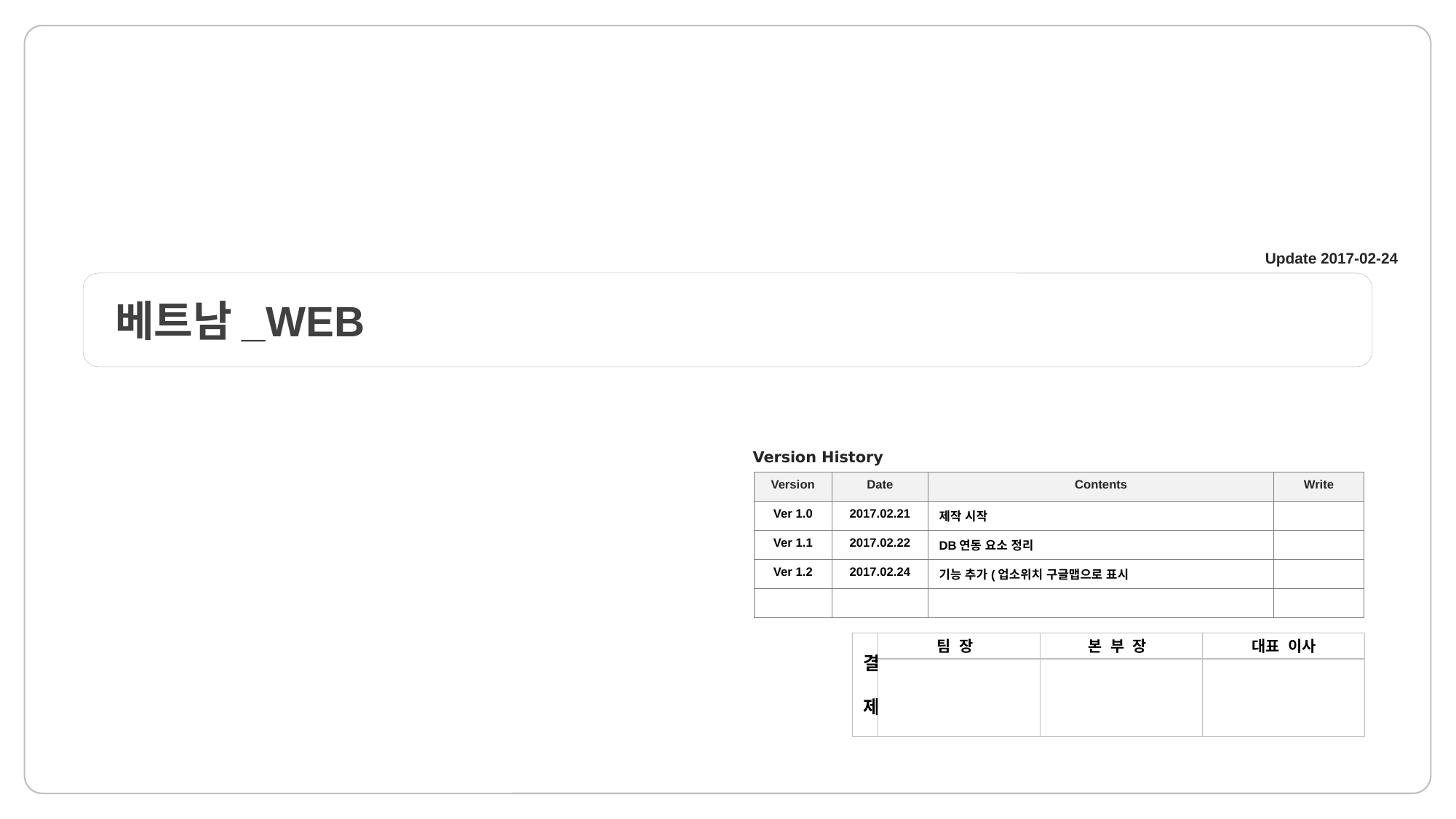

Update 2017-02-24

베트남_WEB
Version History
| Version | Date | Contents | Write |
| --- | --- | --- | --- |
| Ver 1.0 | 2017.02.21 | 제작 시작 |  |
| Ver 1.1 | 2017.02.22 | DB연동 요소 정리 |  |
| Ver 1.2 | 2017.02.24 | 기능 추가(업소위치 구글맵으로 표시 |  |
|  |  |  |  |
결

제
팀  장
본  부  장
대표  이사